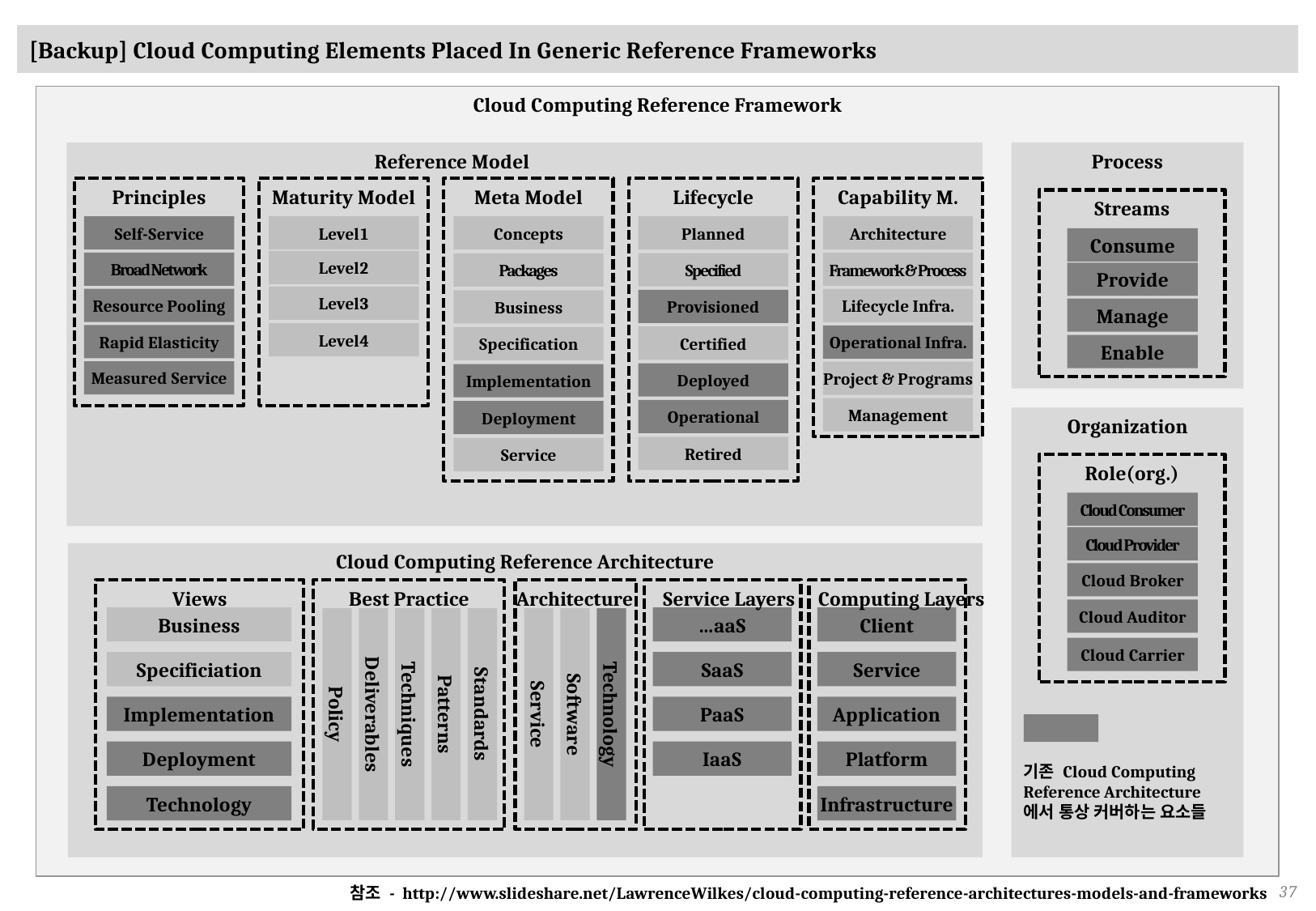

# [Backup] Cloud Computing Elements Placed In Generic Reference Frameworks

Cloud Computing Reference Framework

Reference Model

Process

Principles
Self-Service
Broad Network
Resource Pooling
Rapid Elasticity
Measured Service

Maturity Model
Level1
Level2
Level3
Level4

Meta Model
Concepts
Packages
Business
Specification
Implementation
Deployment
Service

Lifecycle
Planned
Specified
Provisioned
Certified
Deployed
Operational
Retired

Capability M.
Architecture
Framework & Process
Lifecycle Infra.
Operational Infra.
Project & Programs
Management

Streams
Consume
Provide
Manage
Enable

Organization

Role(org.)
Cloud Consumer
Cloud Provider
Cloud Broker
Cloud Auditor
Cloud Carrier

Cloud Computing Reference Architecture

Views
Business
Specificiation
Implementation
Deployment
Technology

Best Practice
Policy
Deliverables
Techniques
Patterns
Standards

Architectures
Service
Technology
Software

Service Layers
…aaS
SaaS
PaaS
IaaS

Computing Layers
Client
Service
Application
Platform
Infrastructure

기존 Cloud Computing Reference Architecture 에서 통상 커버하는 요소들
참조 -  http://www.slideshare.net/LawrenceWilkes/cloud-computing-reference-architectures-models-and-frameworks